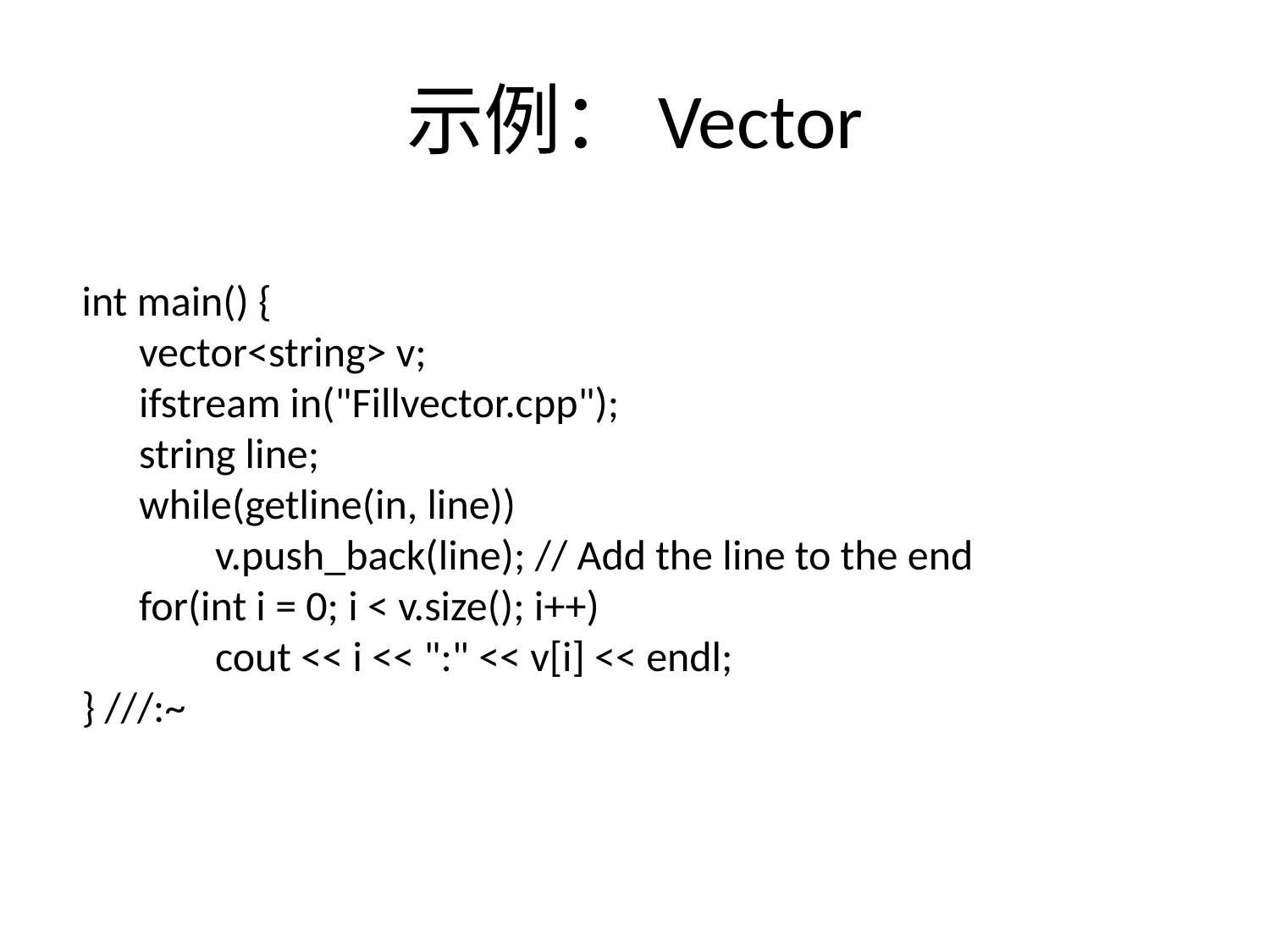

# 示例：Vector
int main() {
      vector<string> v;
      ifstream in("Fillvector.cpp");
      string line;
      while(getline(in, line))
              v.push_back(line); // Add the line to the end
      for(int i = 0; i < v.size(); i++)
              cout << i << ":" << v[i] << endl;
} ///:~